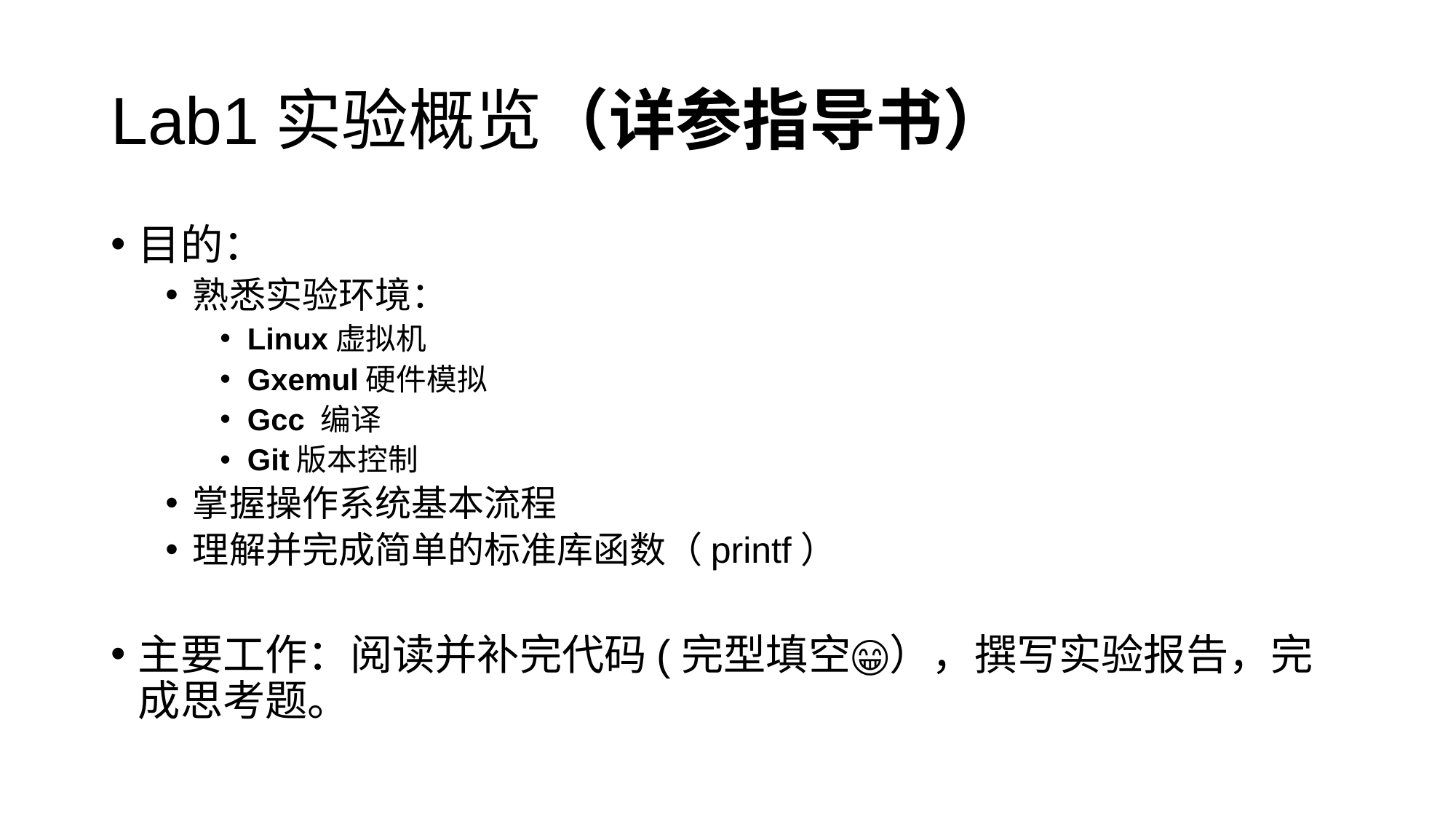

# Lab1实验概览（详参指导书）
目的：
熟悉实验环境：
Linux虚拟机
Gxemul硬件模拟
Gcc 编译
Git版本控制
掌握操作系统基本流程
理解并完成简单的标准库函数（printf）

主要工作：阅读并补完代码(完型填空😁），撰写实验报告，完成思考题。